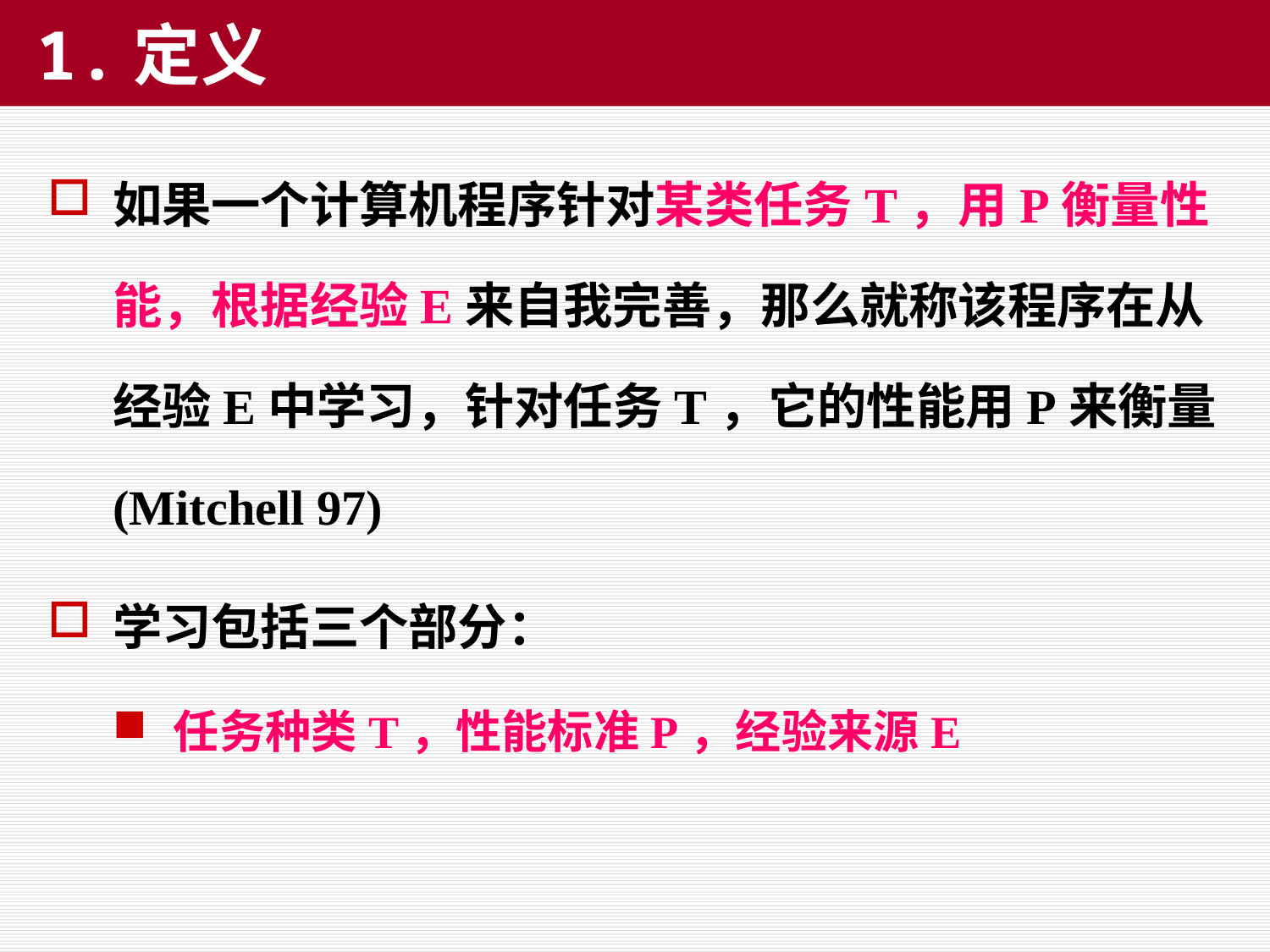

# 1.定义
如果一个计算机程序针对某类任务T，用P衡量性能，根据经验E来自我完善，那么就称该程序在从经验E中学习，针对任务T，它的性能用P来衡量(Mitchell 97)
学习包括三个部分：
任务种类T，性能标准P，经验来源E